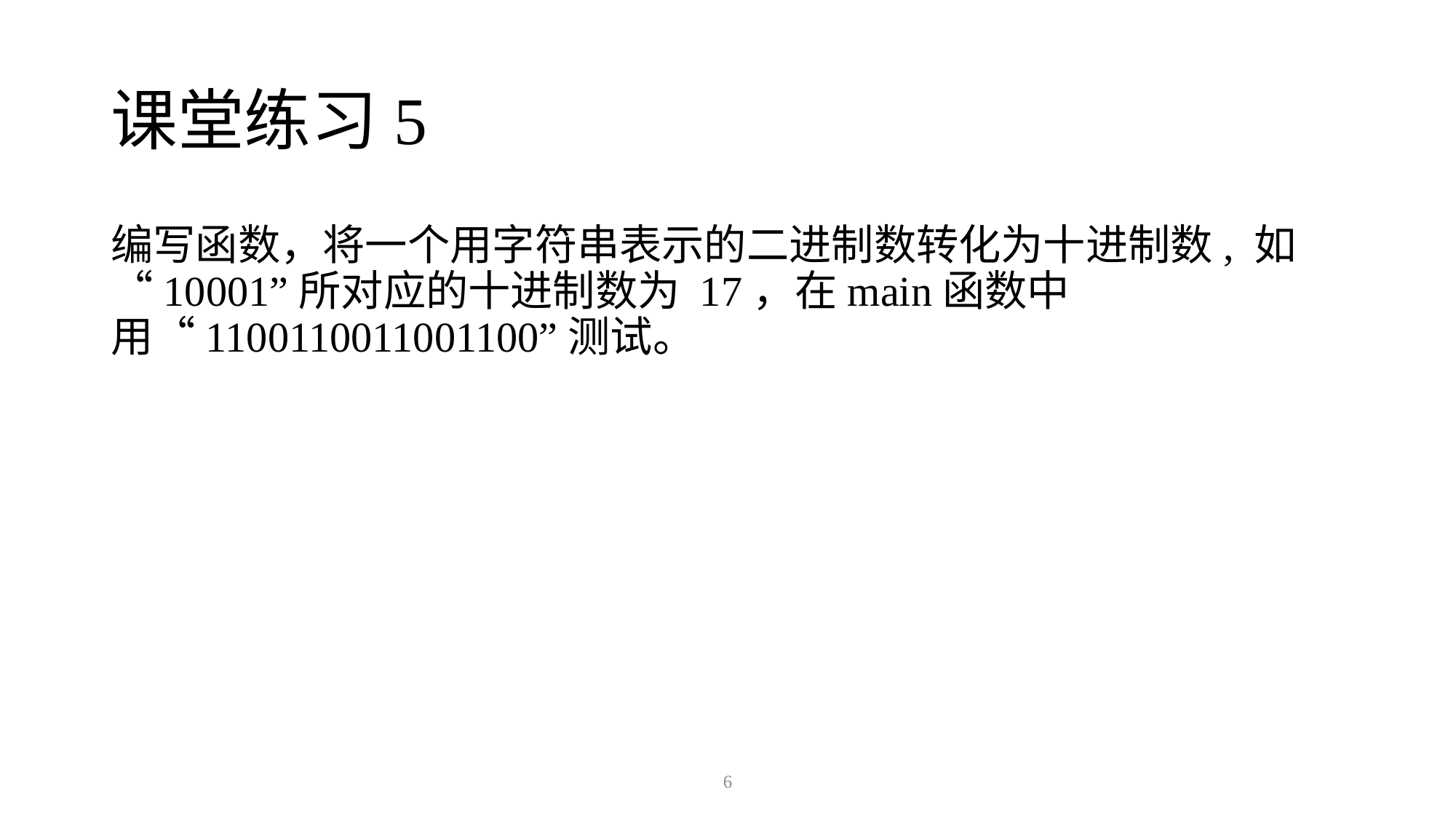

# 课堂练习5
编写函数，将一个用字符串表示的二进制数转化为十进制数, 如“10001”所对应的十进制数为 17，在main函数中用“1100110011001100”测试。
6